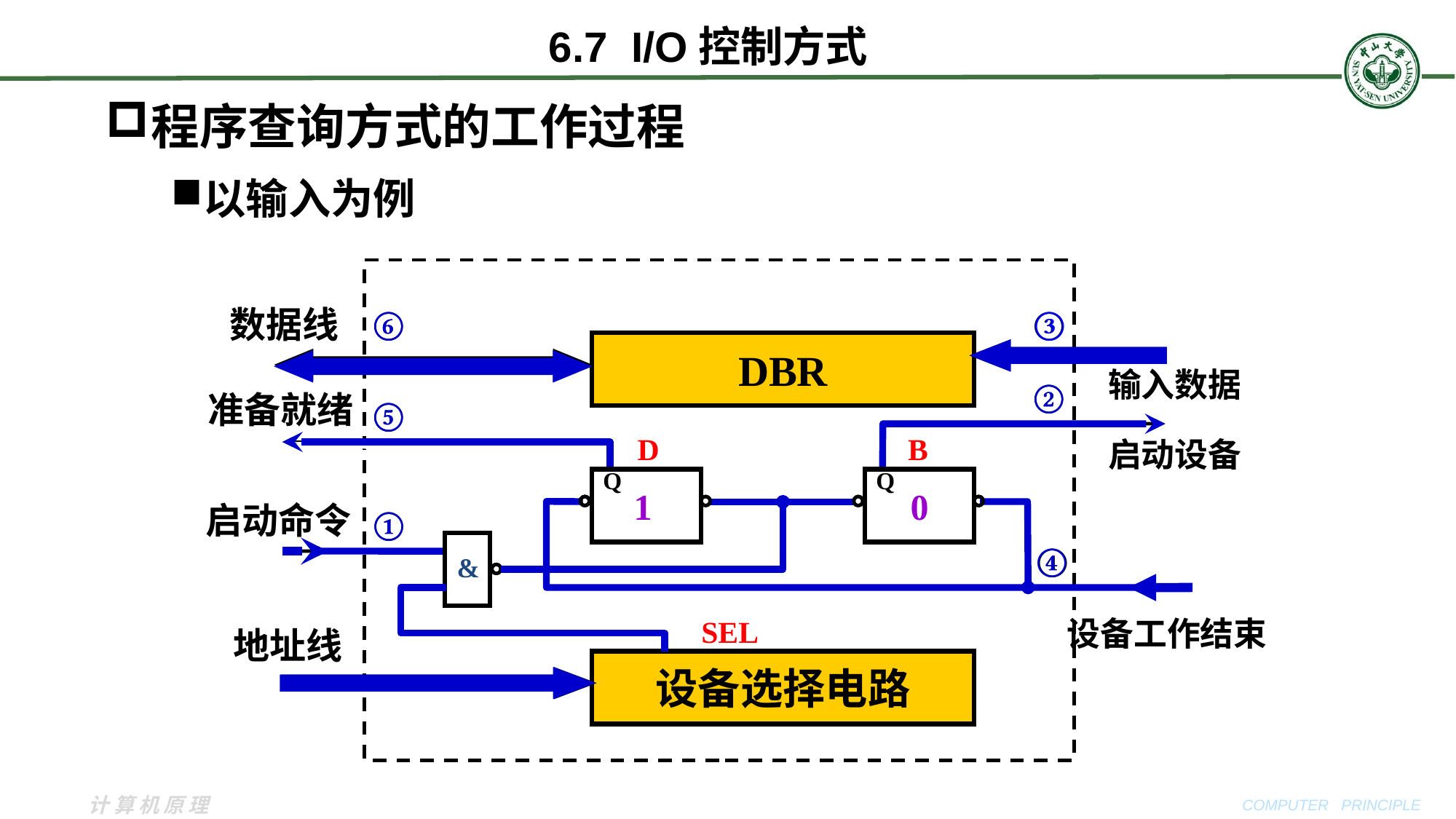

程序查询方式的工作过程
以输入为例

数据线
⑥
③
DBR

输入数据
②
准备就绪
⑤

启动设备

Q
Q

启动命令
①

④
&

SEL
设备工作结束
地址线
设备选择电路

D
B
③

⑥

②

⑤

0
1
1
0
①

④